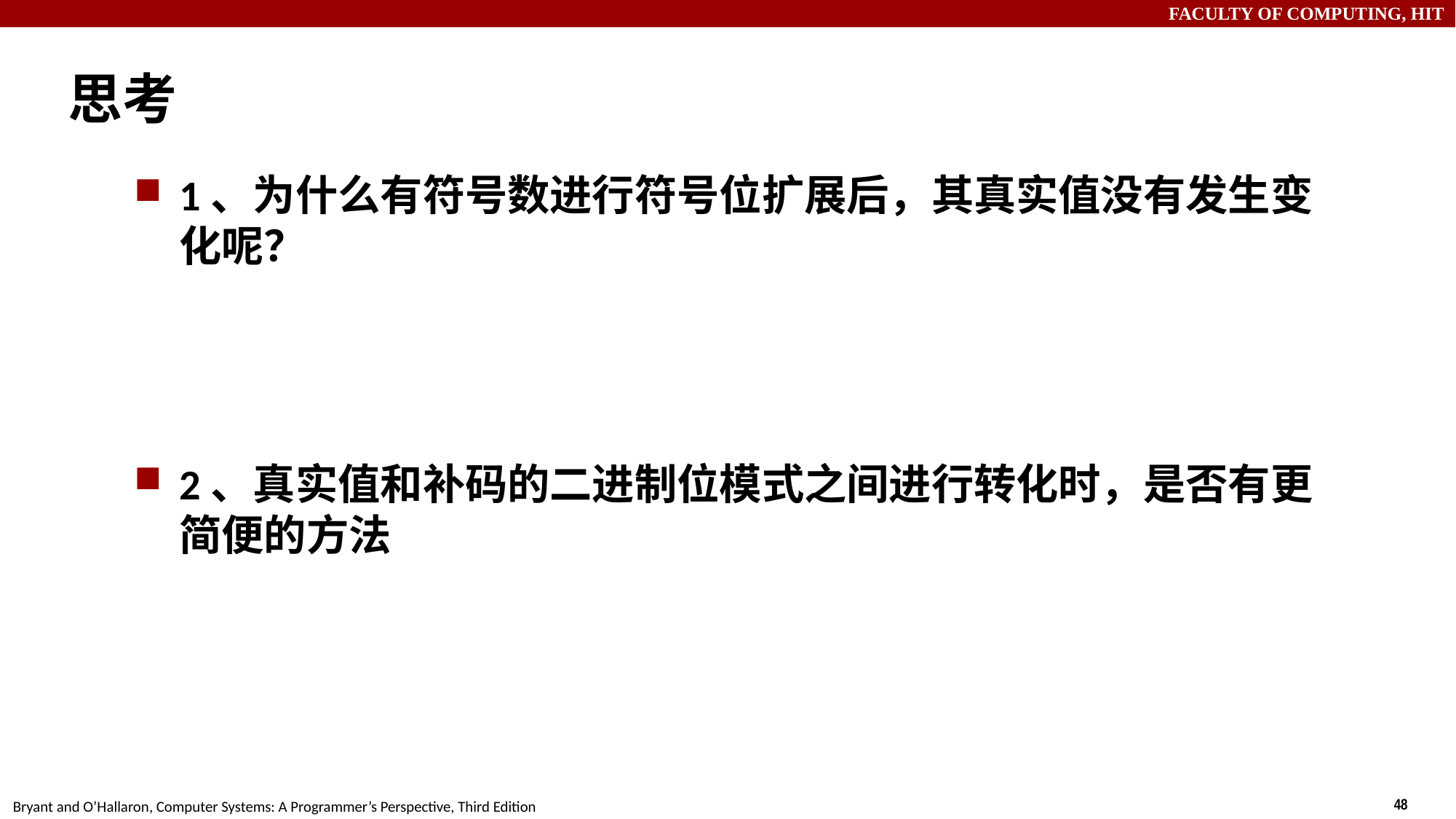

# 思考
1、为什么有符号数进行符号位扩展后，其真实值没有发生变化呢？

2、真实值和补码的二进制位模式之间进行转化时，是否有更简便的方法